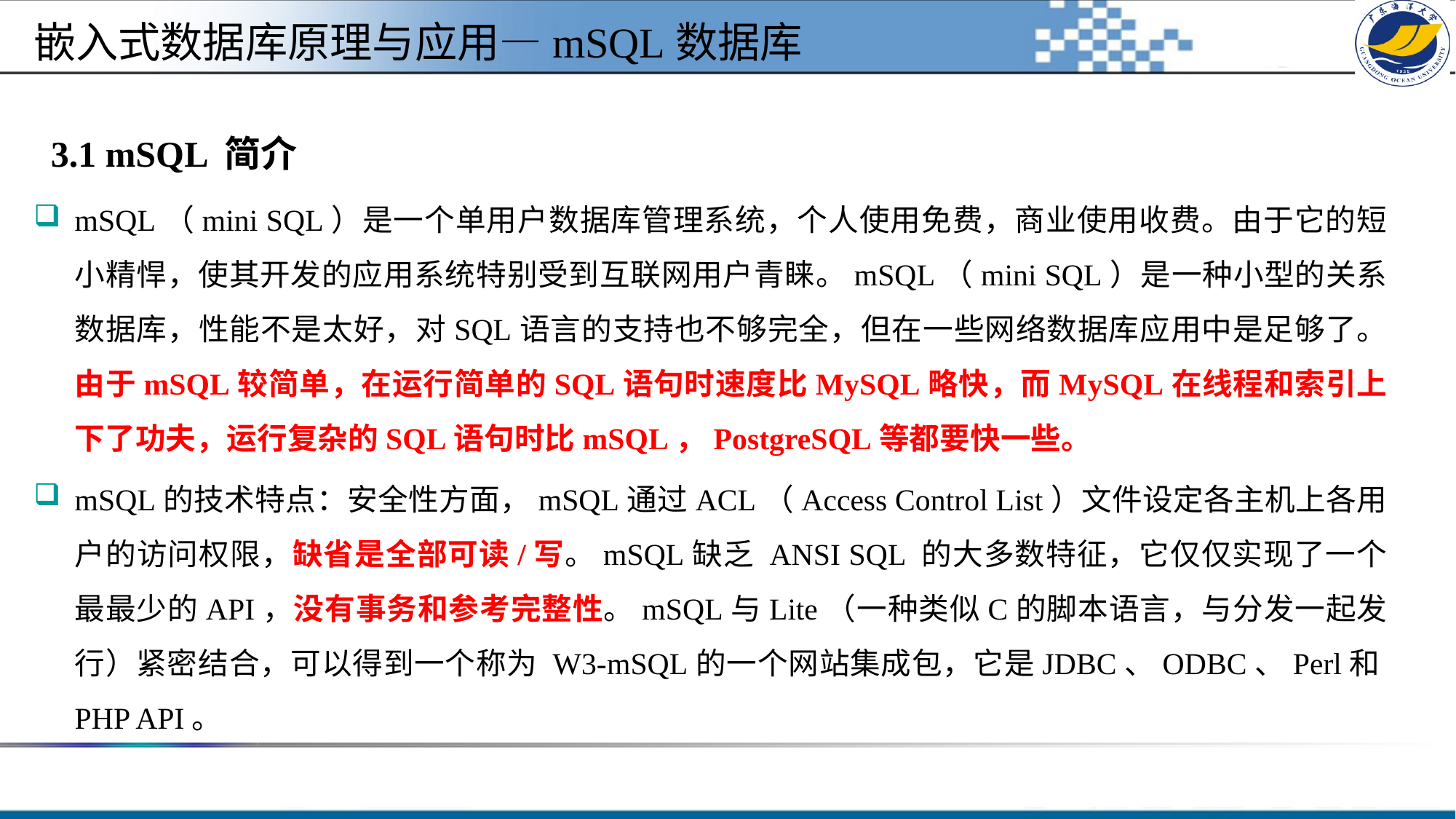

#
嵌入式数据库原理与应用—mSQL数据库
3.1 mSQL 简介
mSQL（mini SQL）是一个单用户数据库管理系统，个人使用免费，商业使用收费。由于它的短小精悍，使其开发的应用系统特别受到互联网用户青睐。mSQL（mini SQL）是一种小型的关系数据库，性能不是太好，对SQL语言的支持也不够完全，但在一些网络数据库应用中是足够了。由于mSQL较简单，在运行简单的SQL语句时速度比MySQL略快，而MySQL在线程和索引上下了功夫，运行复杂的SQL语句时比mSQL，PostgreSQL等都要快一些。
mSQL的技术特点：安全性方面，mSQL通过ACL（Access Control List）文件设定各主机上各用户的访问权限，缺省是全部可读/写。mSQL缺乏 ANSI SQL 的大多数特征，它仅仅实现了一个最最少的API，没有事务和参考完整性。mSQL与Lite（一种类似C的脚本语言，与分发一起发行）紧密结合，可以得到一个称为 W3-mSQL的一个网站集成包，它是JDBC、ODBC、Perl和PHP API。